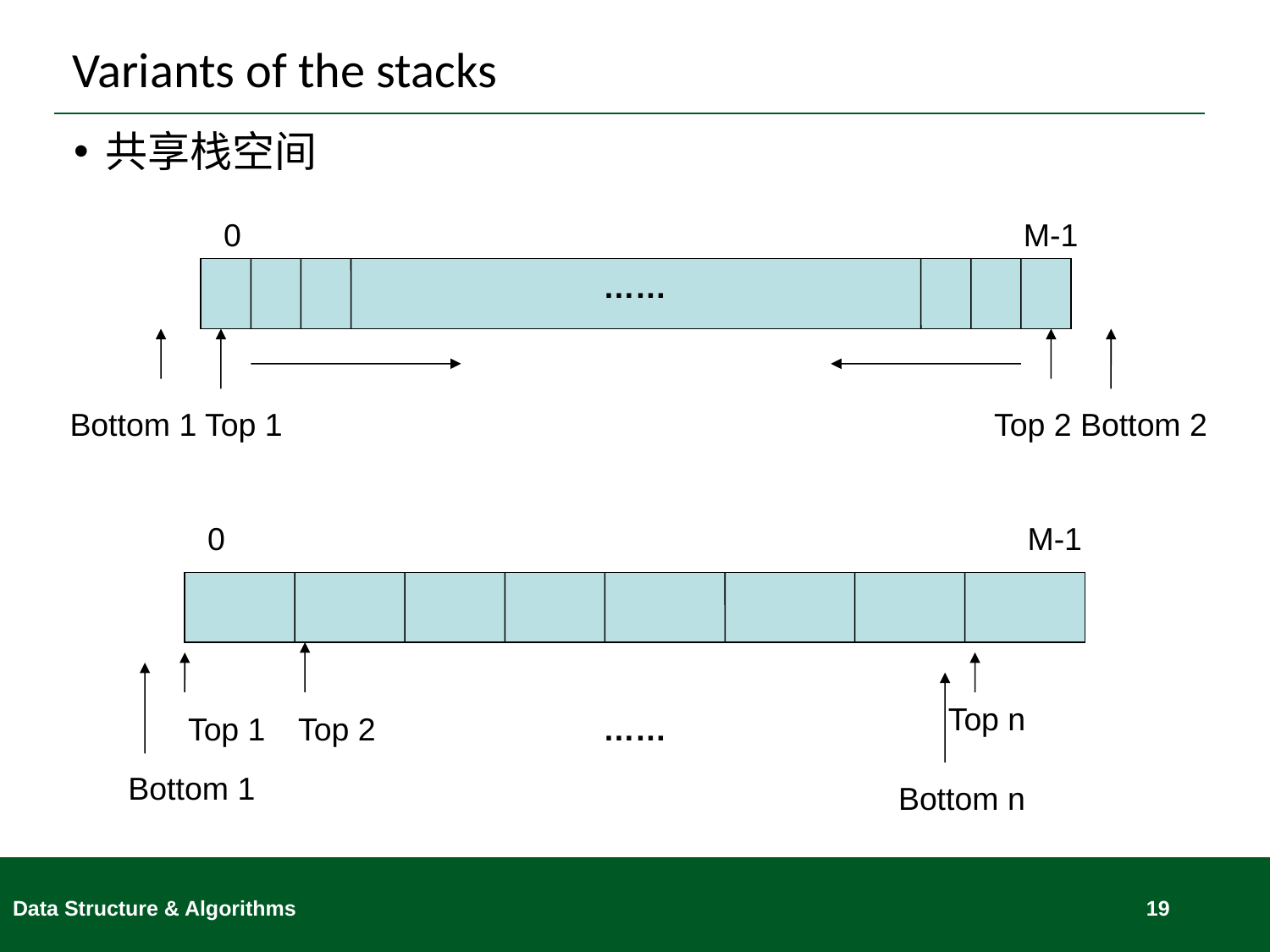

# Variants of the stacks
共享栈空间
0
M-1

……

Bottom 1 Top 1
Top 2 Bottom 2
0
M-1

Top n
……
Top 1
Top 2
Bottom 1
Bottom n
Data Structure & Algorithms
19